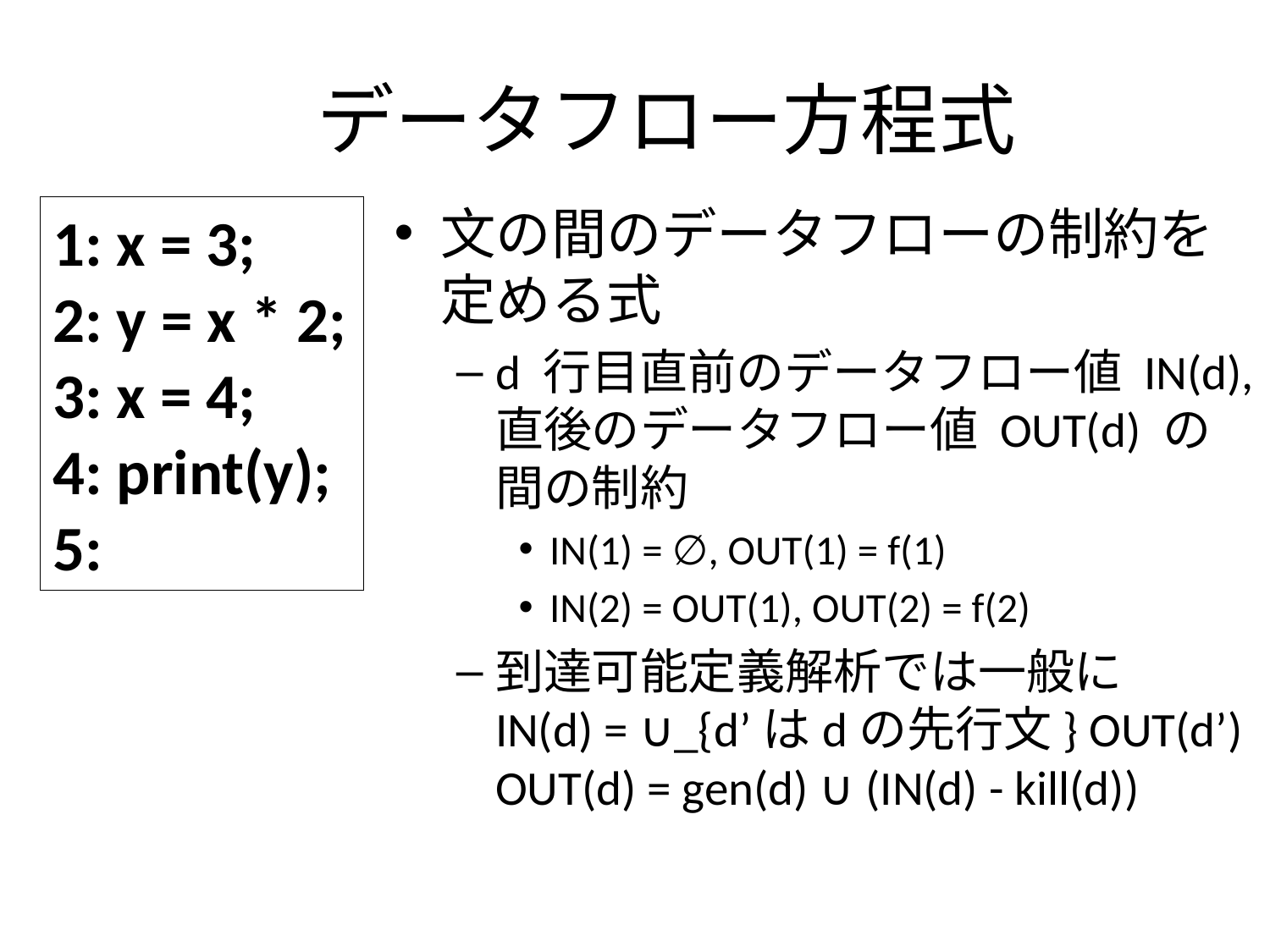

# データフロー方程式
文の間のデータフローの制約を定める式
d 行目直前のデータフロー値 IN(d), 直後のデータフロー値 OUT(d) の間の制約
IN(1) = ∅, OUT(1) = f(1)
IN(2) = OUT(1), OUT(2) = f(2)
到達可能定義解析では一般に
IN(d) = ∪_{d’はdの先行文} OUT(d’)
OUT(d) = gen(d) ∪ (IN(d) - kill(d))
1: x = 3;
2: y = x * 2;
3: x = 4;
4: print(y);
5: